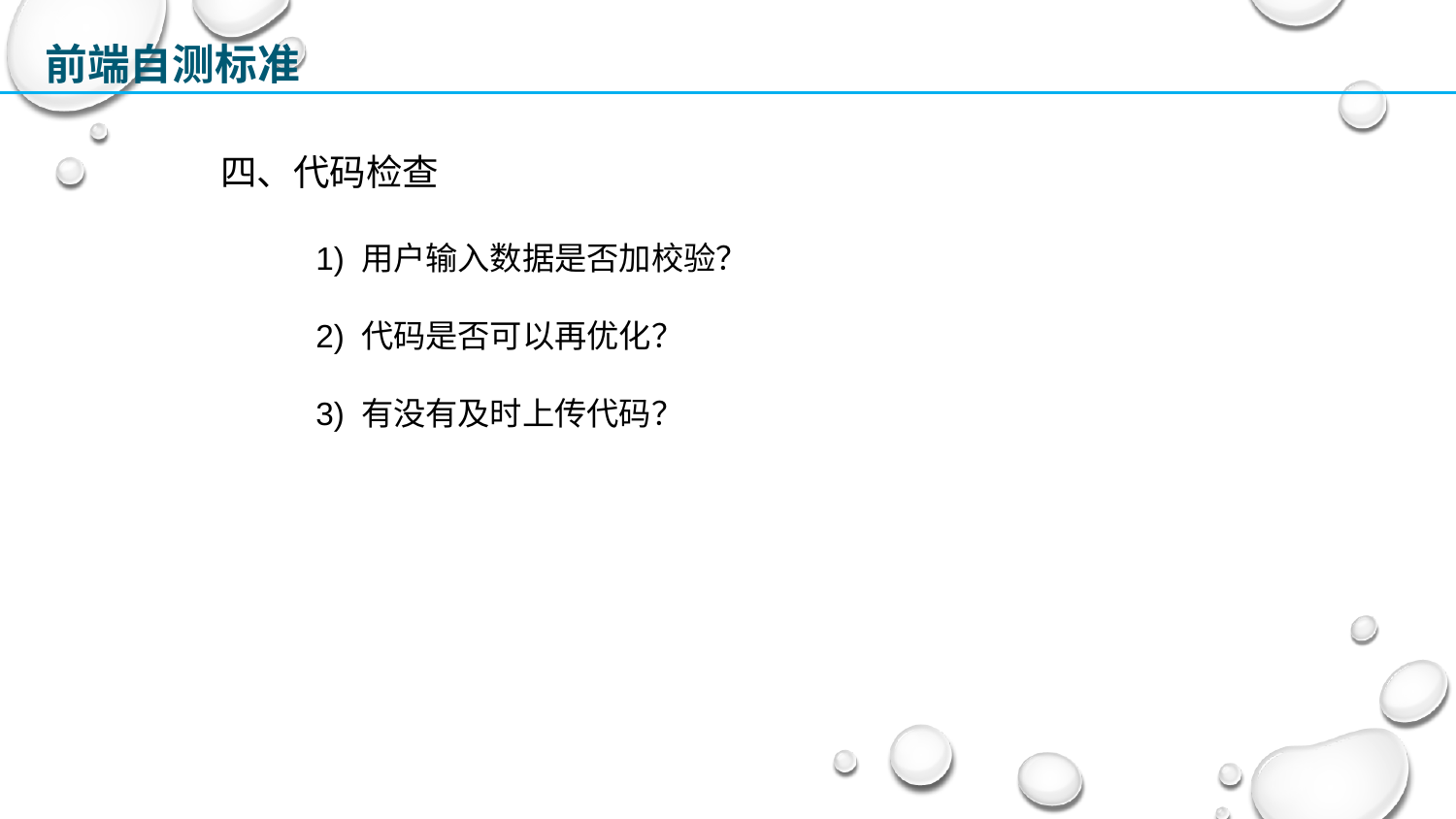

前端自测标准
四、代码检查
1) 用户输入数据是否加校验？

2) 代码是否可以再优化？

3) 有没有及时上传代码？